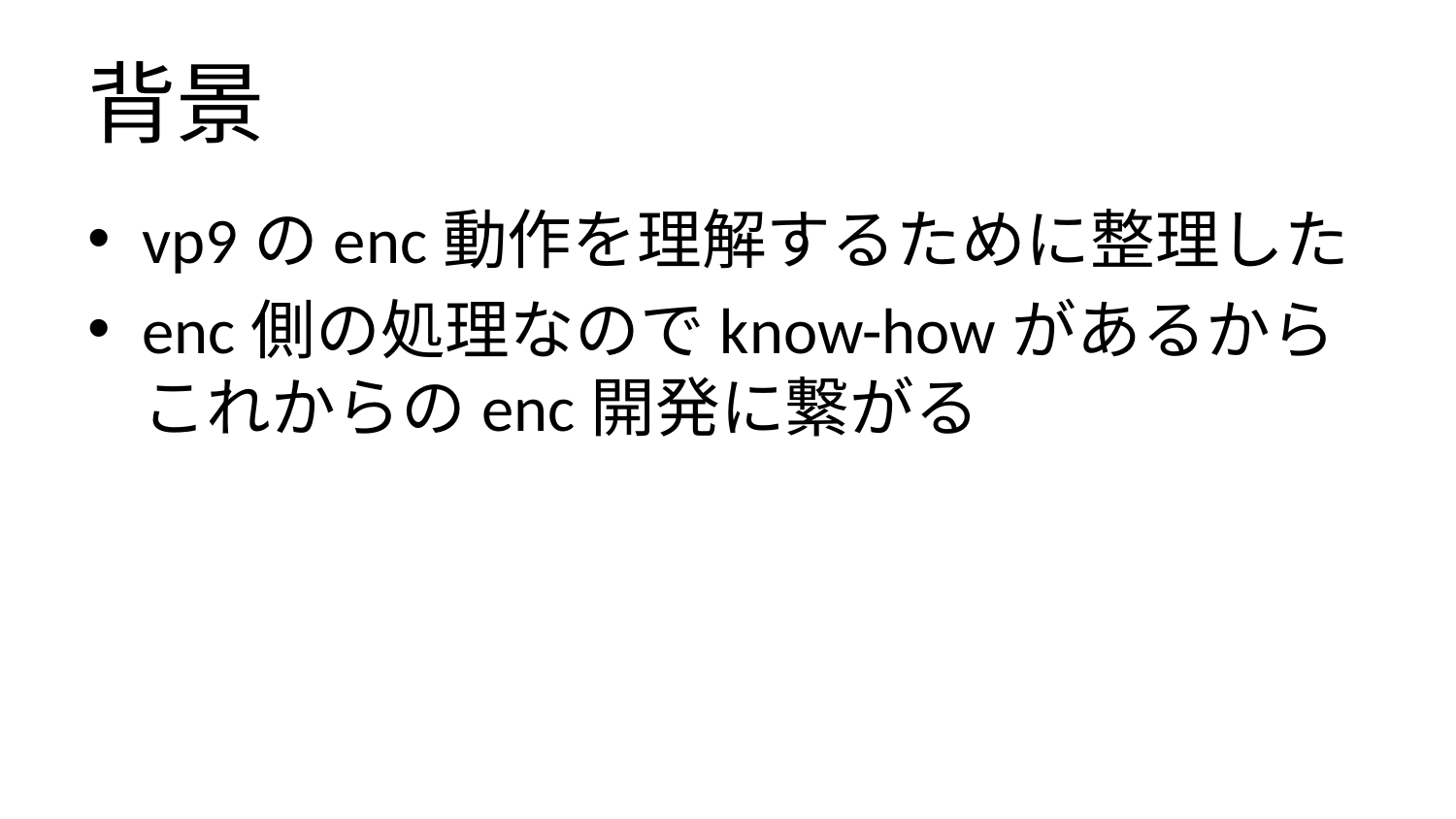

# 背景
vp9のenc動作を理解するために整理した
enc側の処理なのでknow-howがあるからこれからのenc開発に繋がる